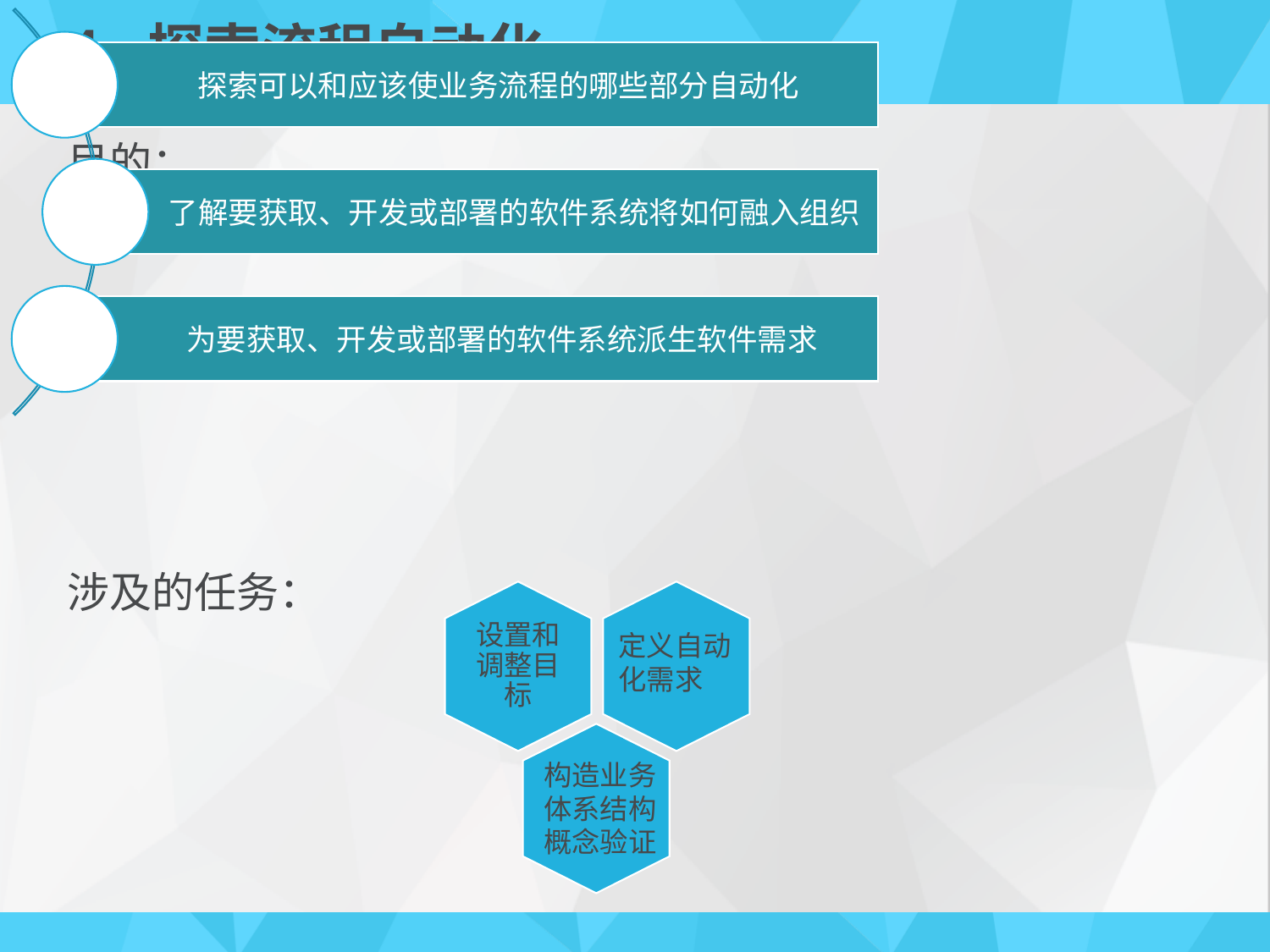

# 4.探索流程自动化
目的：

涉及的任务：
探索可以和应该使业务流程的哪些部分自动化
了解要获取、开发或部署的软件系统将如何融入组织
为要获取、开发或部署的软件系统派生软件需求
设置和调整目标

定义自动化需求
构造业务体系结构概念验证